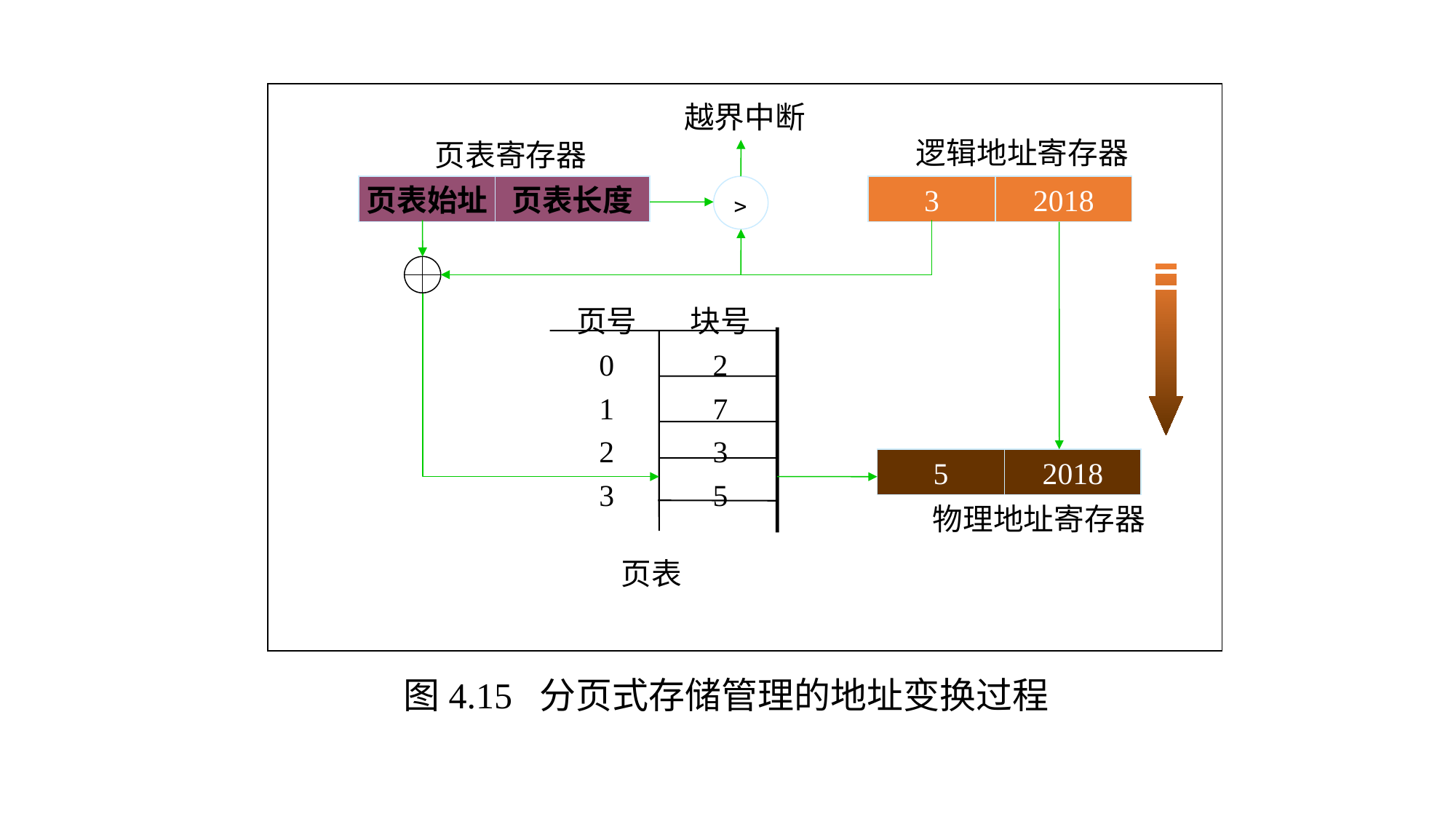

越界中断
逻辑地址寄存器
3
2018
页表寄存器
页表始址
页表长度

﹥

页号
块号
0
2

1
7

2
3

3
5

页表

5
2018
物理地址寄存器

图4.15  分页式存储管理的地址变换过程